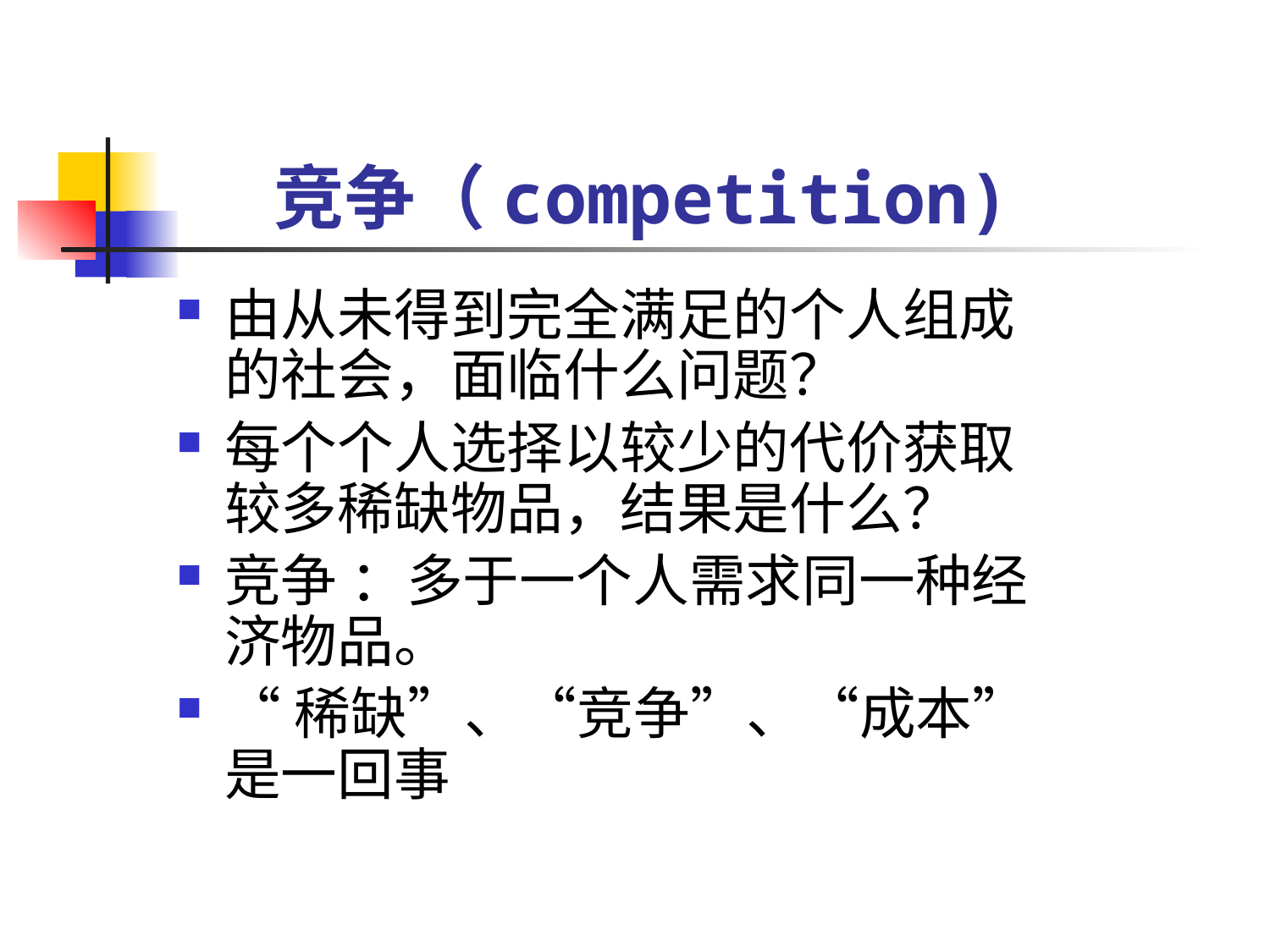

# 竞争（competition)
由从未得到完全满足的个人组成的社会，面临什么问题？
每个个人选择以较少的代价获取较多稀缺物品，结果是什么？
竞争 ：多于一个人需求同一种经济物品。
“稀缺”、“竞争”、“成本”是一回事